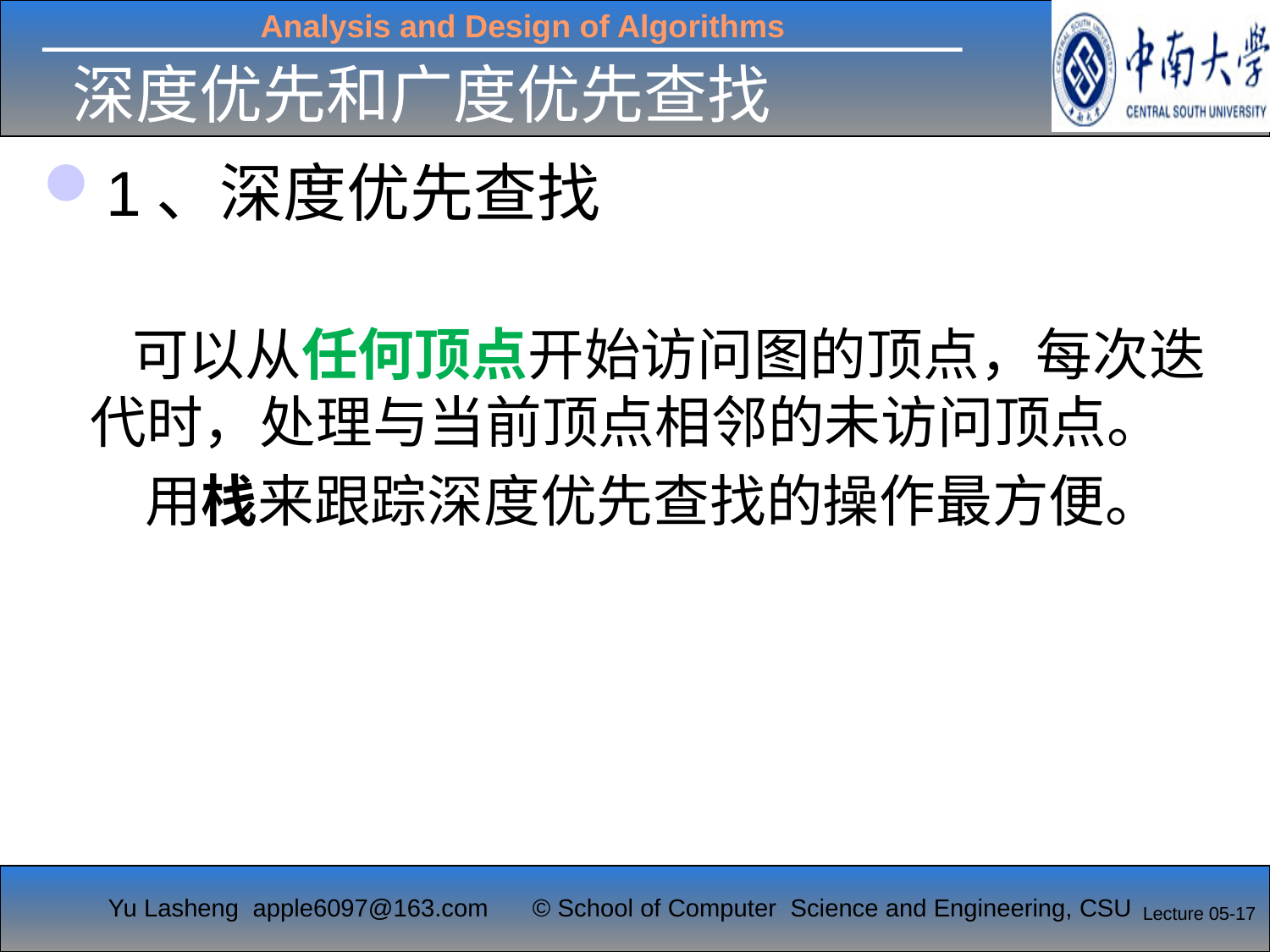

# 深度优先和广度优先查找
1、深度优先查找

      可以从任何顶点开始访问图的顶点，每次迭代时，处理与当前顶点相邻的未访问顶点。
       用栈来跟踪深度优先查找的操作最方便。
Lecture 05-17